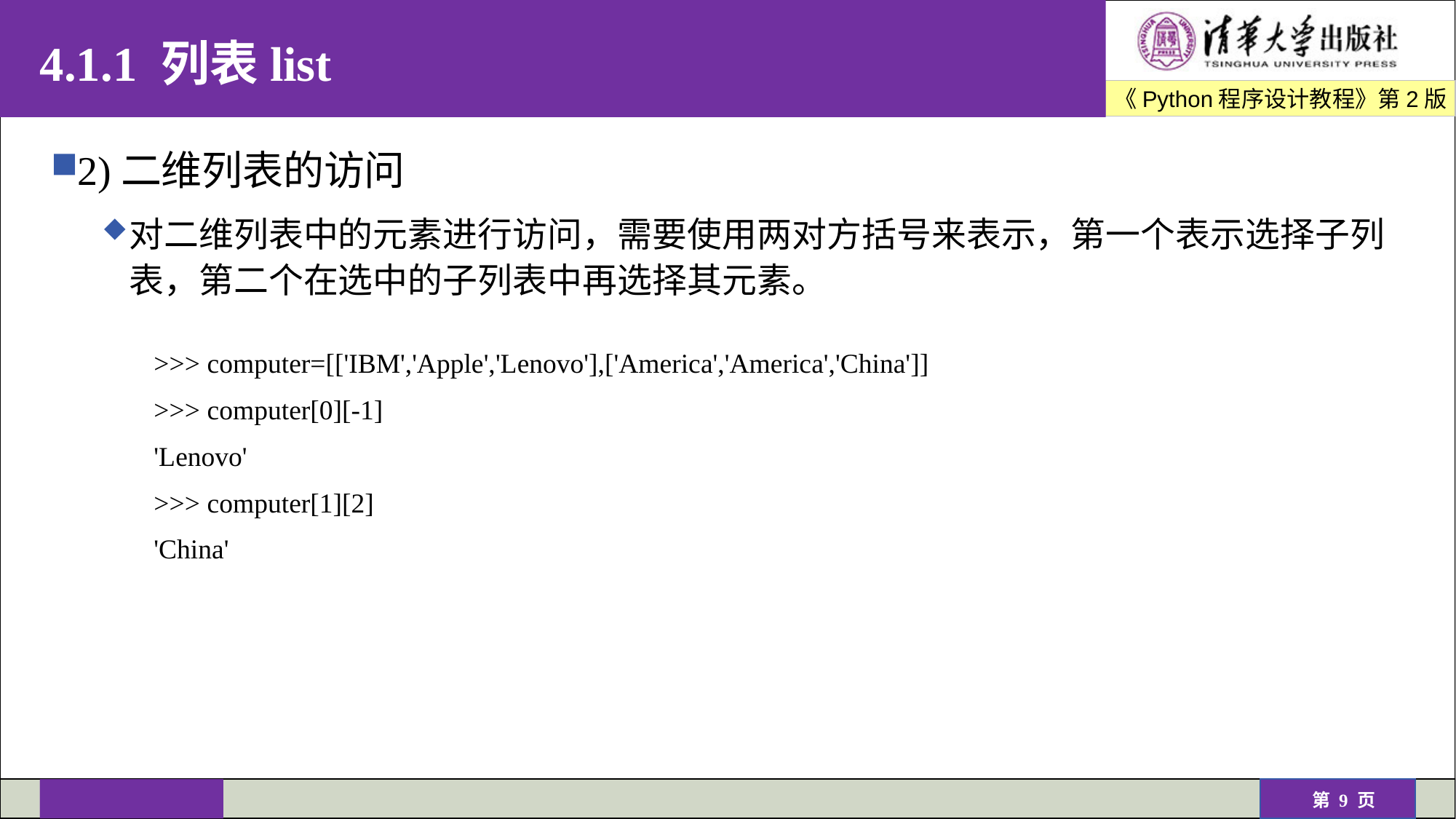

# 4.1.1 列表list
2)二维列表的访问
对二维列表中的元素进行访问，需要使用两对方括号来表示，第一个表示选择子列表，第二个在选中的子列表中再选择其元素。
>>> computer=[['IBM','Apple','Lenovo'],['America','America','China']]
>>> computer[0][-1]
'Lenovo'
>>> computer[1][2]
'China'